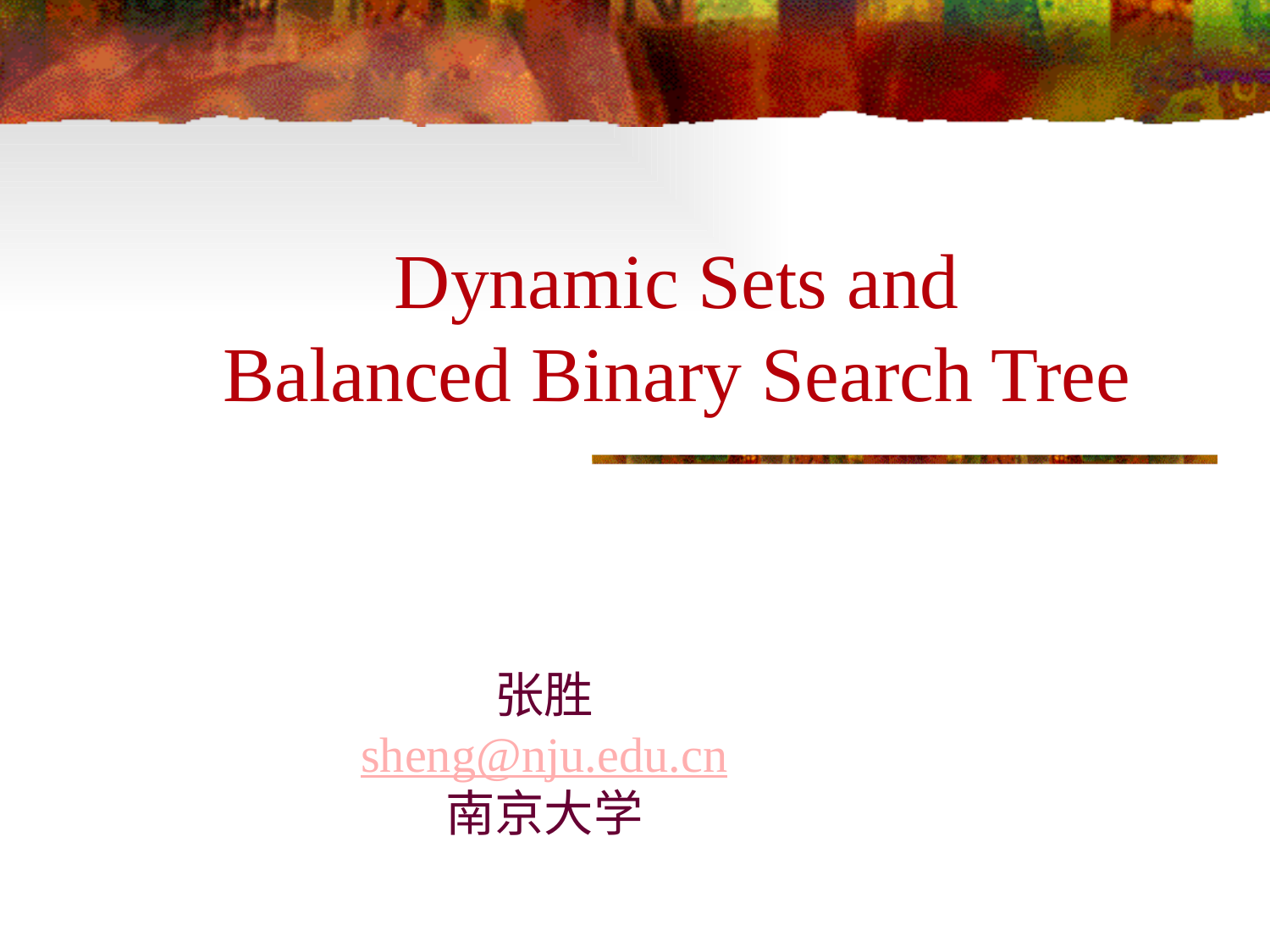

# Dynamic Sets and Balanced Binary Search Tree
张胜
sheng@nju.edu.cn
南京大学